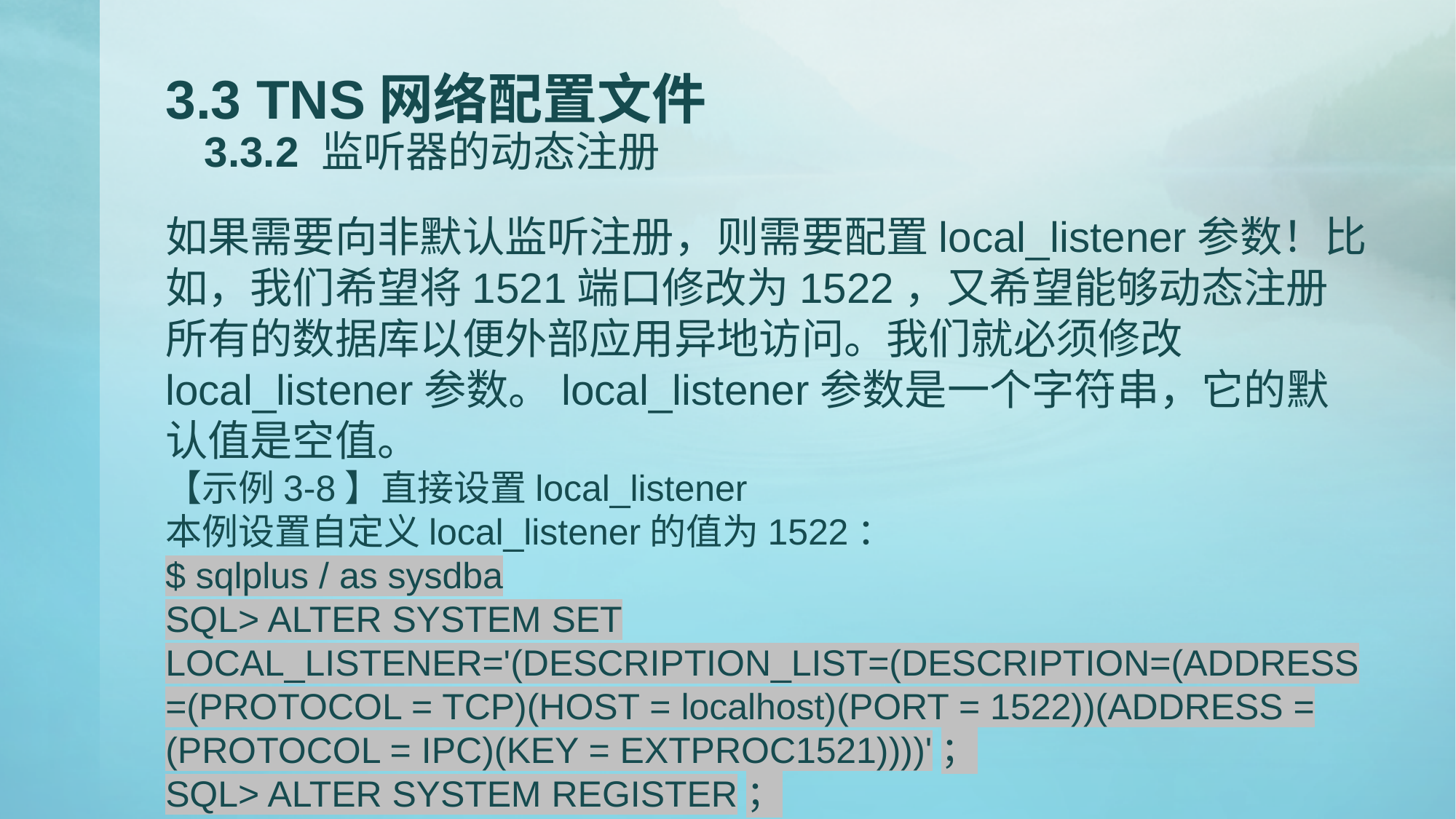

# 3.3 TNS网络配置文件 3.3.2 监听器的动态注册
如果需要向非默认监听注册，则需要配置local_listener参数！比如，我们希望将1521端口修改为1522，又希望能够动态注册所有的数据库以便外部应用异地访问。我们就必须修改local_listener参数。local_listener参数是一个字符串，它的默认值是空值。
【示例3-8】直接设置local_listener
本例设置自定义local_listener的值为1522：
$ sqlplus / as sysdba
SQL> ALTER SYSTEM SET
LOCAL_LISTENER='(DESCRIPTION_LIST=(DESCRIPTION=(ADDRESS=(PROTOCOL = TCP)(HOST = localhost)(PORT = 1522))(ADDRESS = (PROTOCOL = IPC)(KEY = EXTPROC1521))))'；
SQL> ALTER SYSTEM REGISTER；